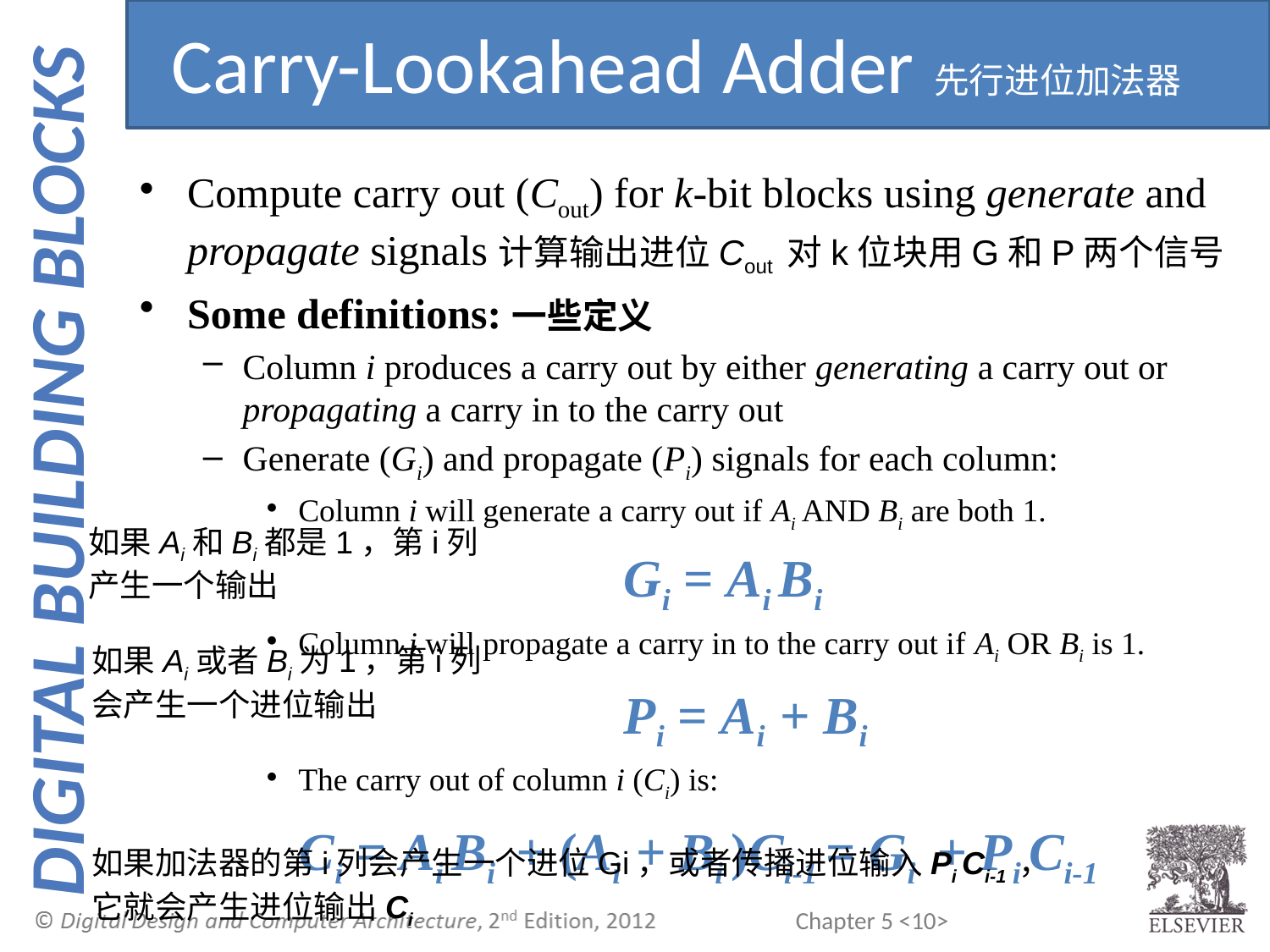

Carry-Lookahead Adder先行进位加法器
Compute carry out (Cout) for k-bit blocks using generate and propagate signals计算输出进位Cout 对k位块用G和P两个信号
Some definitions:一些定义
Column i produces a carry out by either generating a carry out or propagating a carry in to the carry out
Generate (Gi) and propagate (Pi) signals for each column:
Column i will generate a carry out if Ai AND Bi are both 1.
				Gi = Ai Bi
Column i will propagate a carry in to the carry out if Ai OR Bi is 1.
				Pi = Ai  + Bi
The carry out of column i (Ci) is:
	    Ci = Ai Bi  + (Ai  + Bi )Ci-1 = Gi  + Pi Ci-1
如果Ai和Bi都是1，第i列产生一个输出
如果Ai或者Bi为1，第i列会产生一个进位输出
如果加法器的第i列会产生一个进位Gi，或者传播进位输入Pi Ci-1 ，它就会产生进位输出Ci